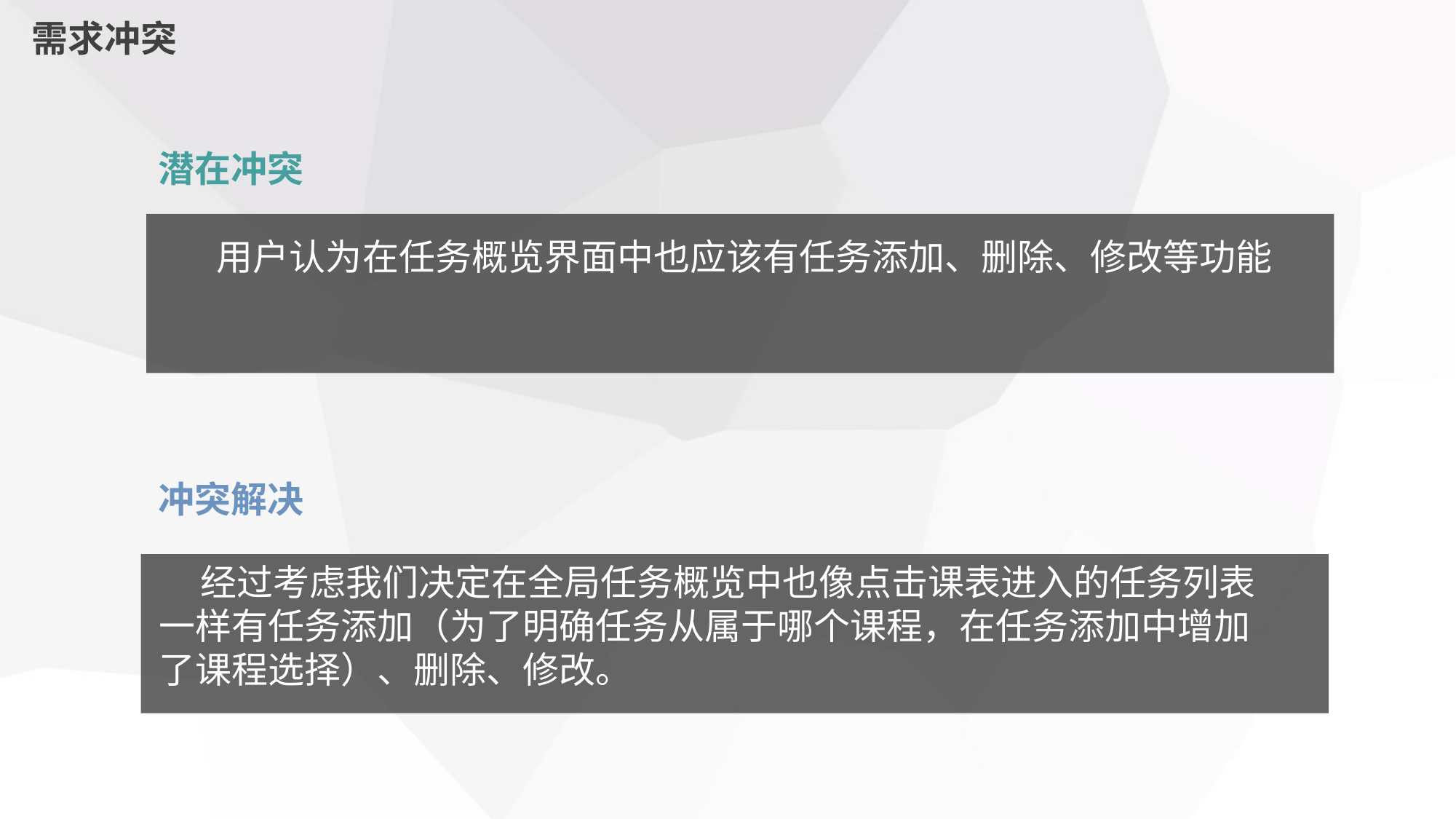

需求冲突
潜在冲突

      用户认为在任务概览界面中也应该有任务添加、删除、修改等功能
冲突解决

    经过考虑我们决定在全局任务概览中也像点击课表进入的任务列表一样有任务添加（为了明确任务从属于哪个课程，在任务添加中增加了课程选择）、删除、修改。